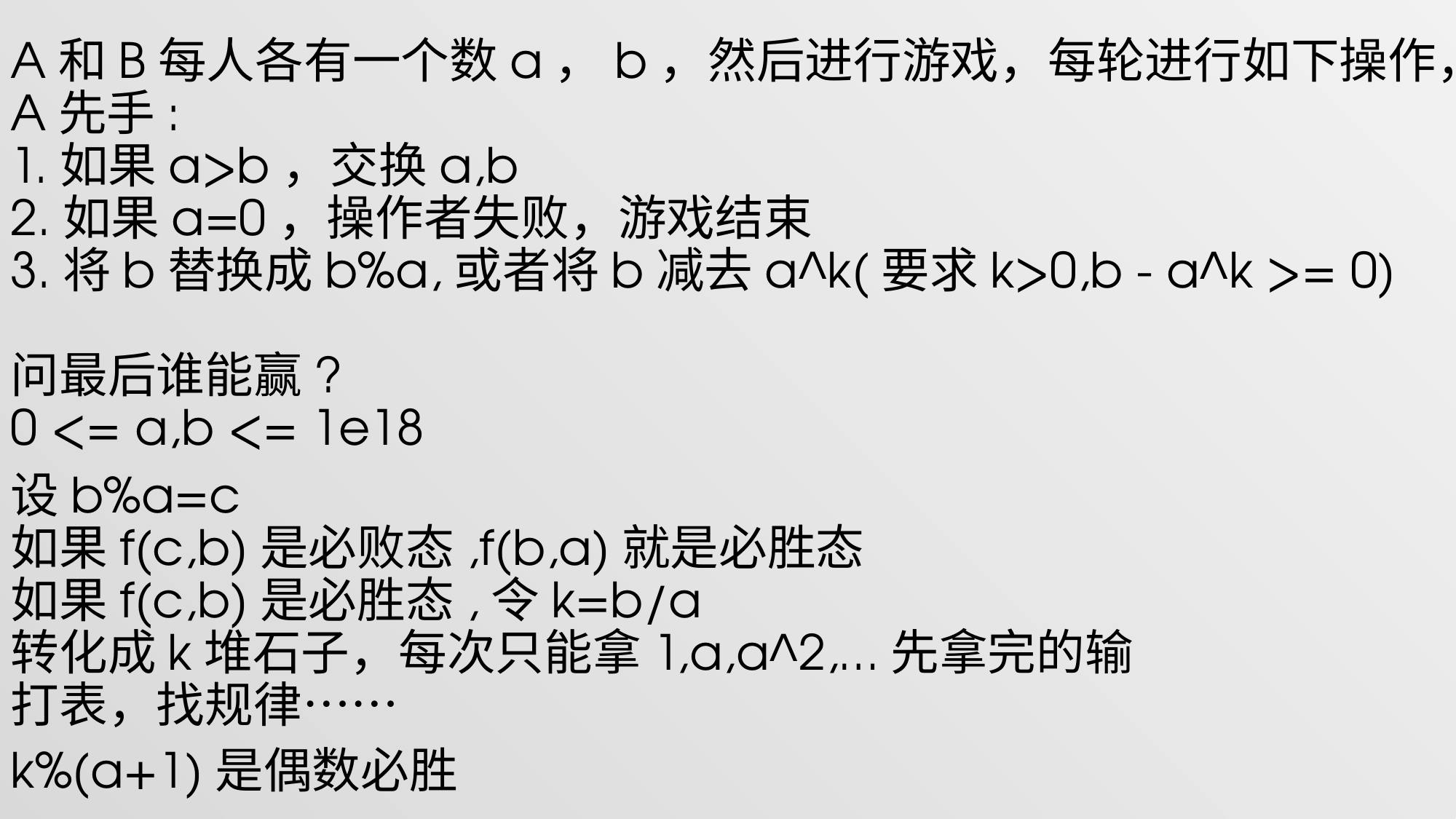

A和B每人各有一个数a，b，然后进行游戏，每轮进行如下操作，A先手:
1.如果a>b，交换a,b
2.如果a=0，操作者失败，游戏结束
3.将b替换成b%a,或者将b减去a^k(要求k>0,b - a^k >= 0)

问最后谁能赢?
0 <= a,b <= 1e18
设b%a=c
如果f(c,b)是必败态,f(b,a)就是必胜态
如果f(c,b)是必胜态,令k=b/a
转化成k堆石子，每次只能拿1,a,a^2,…先拿完的输
打表，找规律……
k%(a+1)是偶数必胜